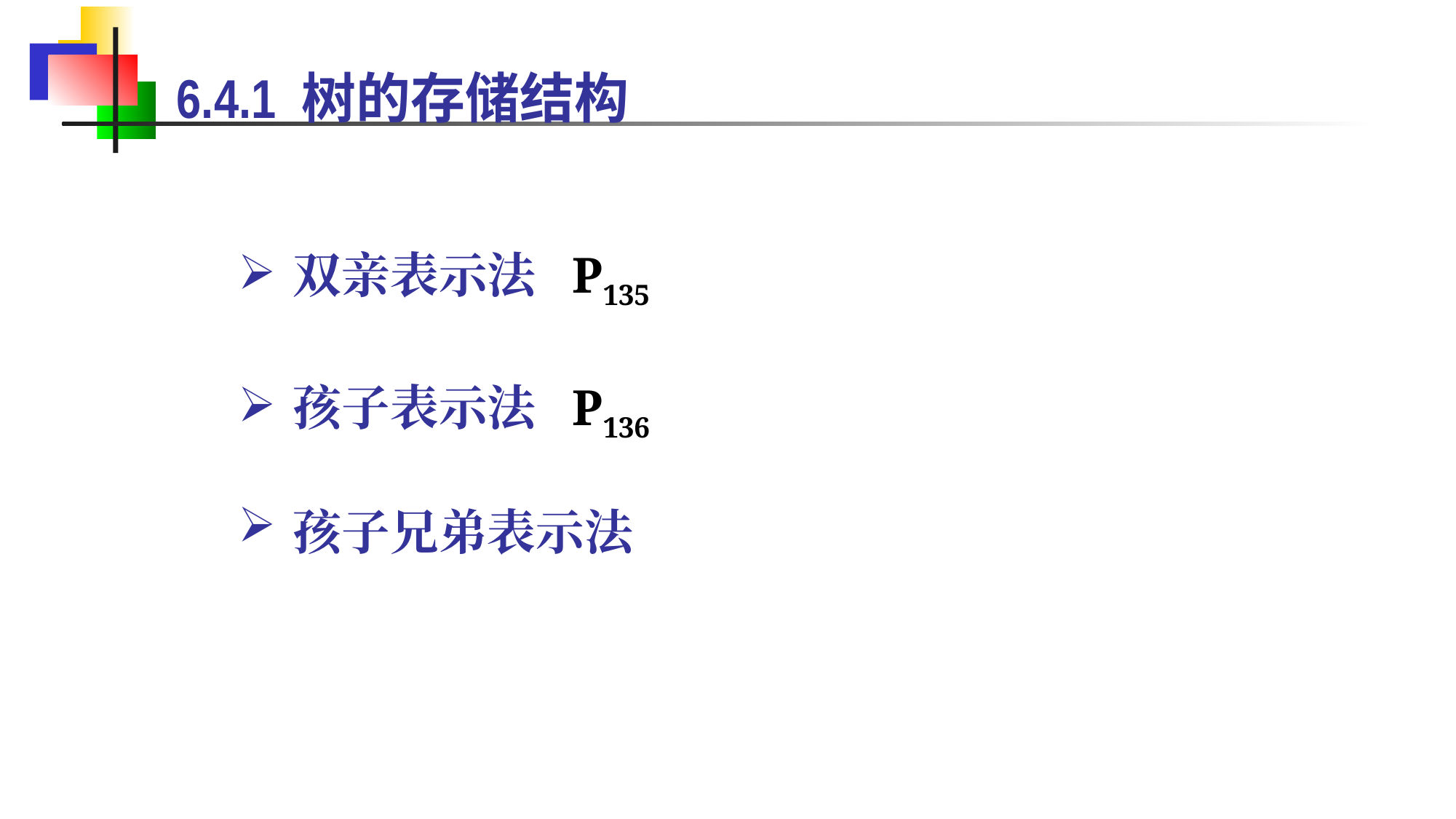

6.4.1 树的存储结构
双亲表示法  P135
孩子表示法  P136
孩子兄弟表示法